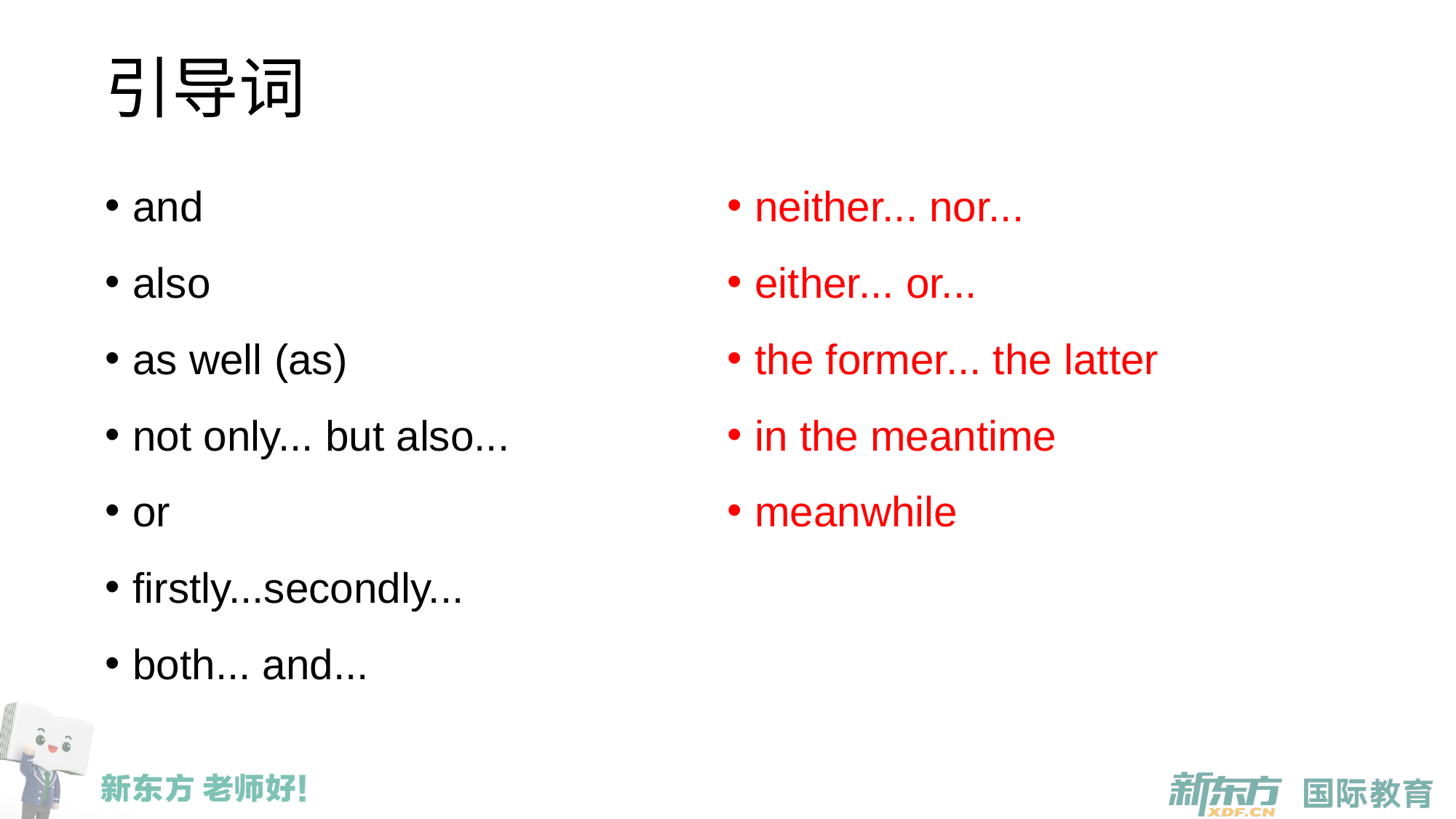

# 引导词
and
also
as well (as)
not only... but also...
or
firstly...secondly...
both... and...
neither... nor...
either... or...
the former... the latter
in the meantime
meanwhile